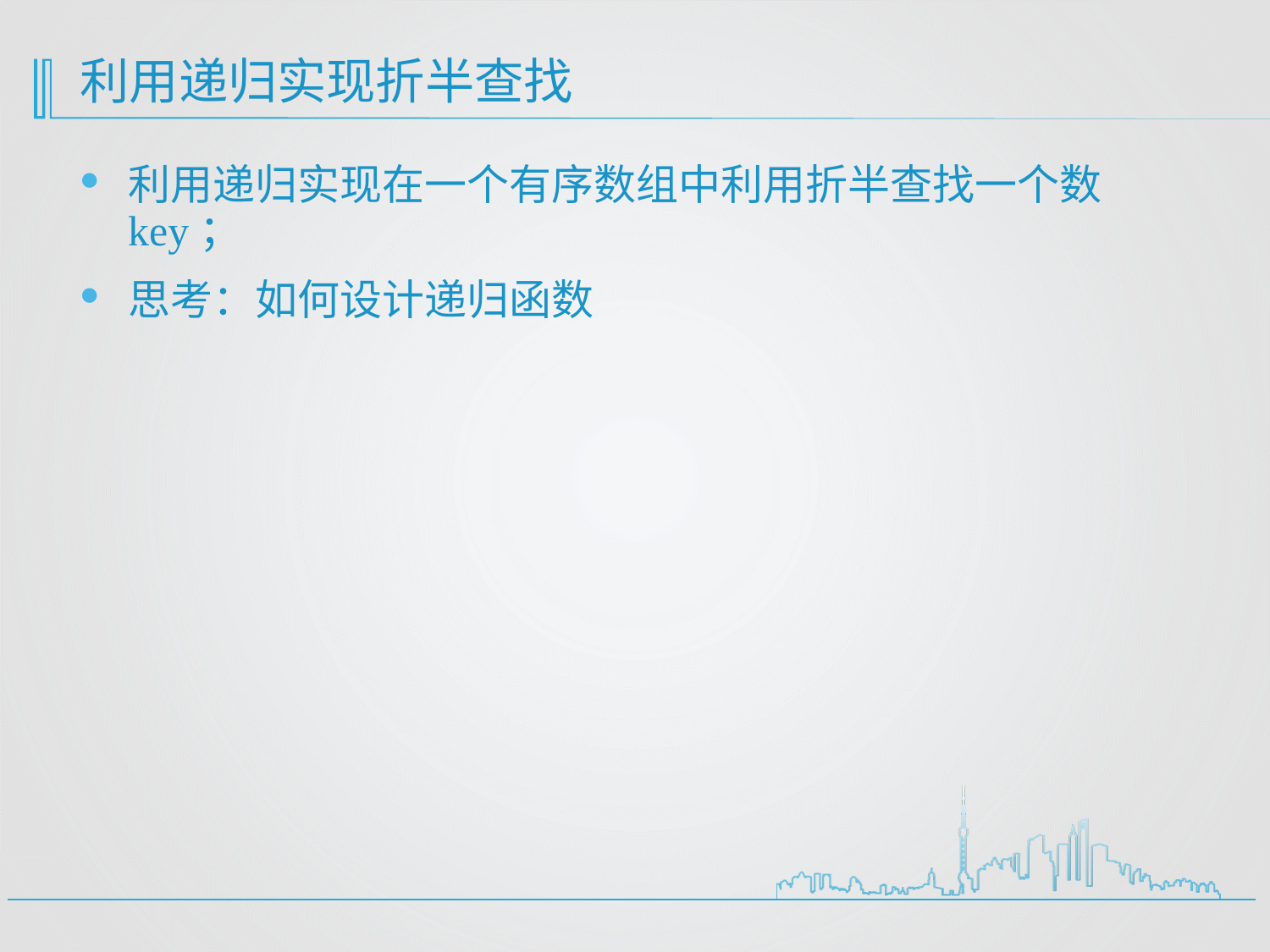

# 利用递归实现折半查找
利用递归实现在一个有序数组中利用折半查找一个数key；
思考：如何设计递归函数